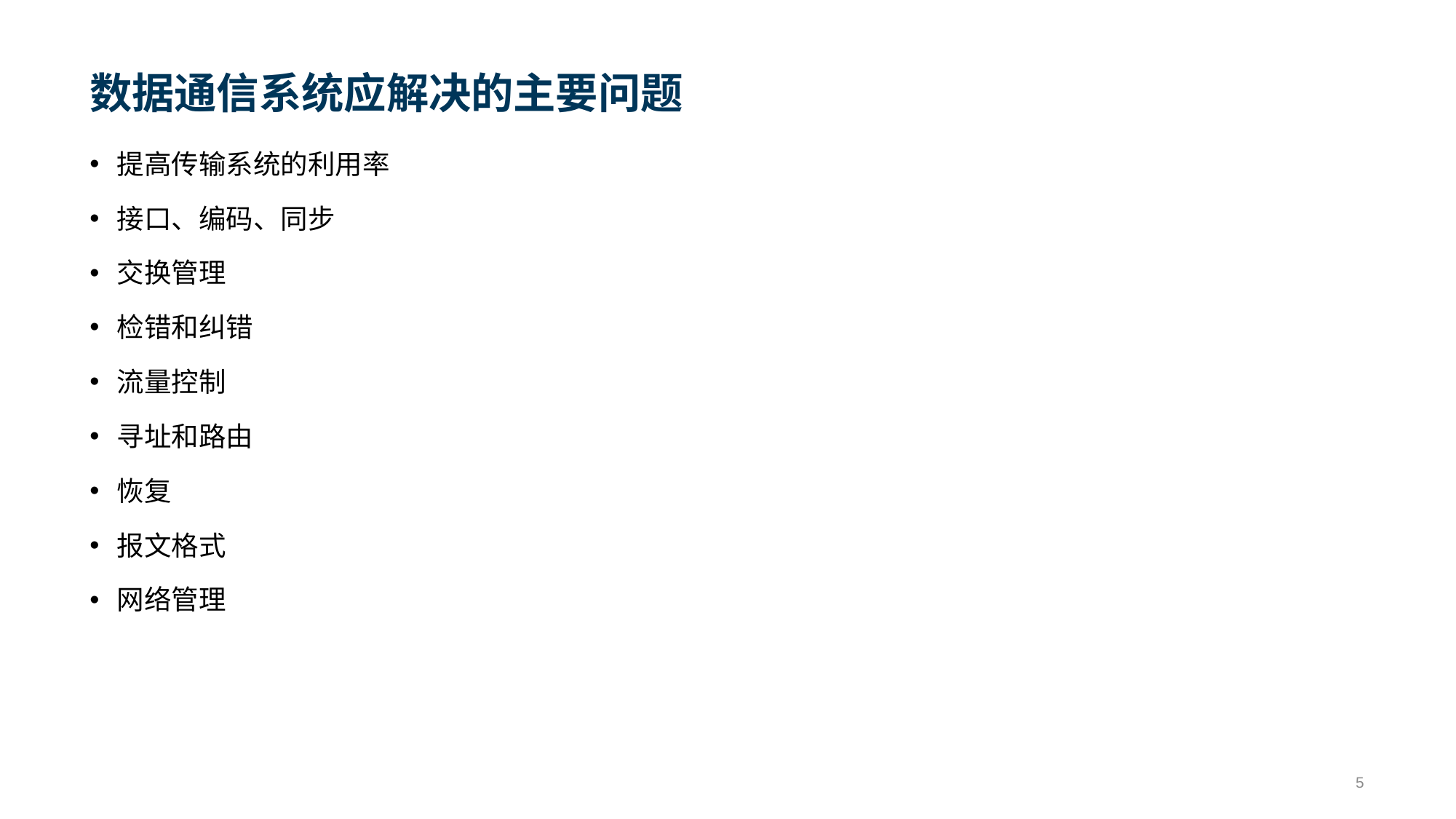

# 数据通信系统应解决的主要问题
提高传输系统的利用率
接口、编码、同步
交换管理
检错和纠错
流量控制
寻址和路由
恢复
报文格式
网络管理
5